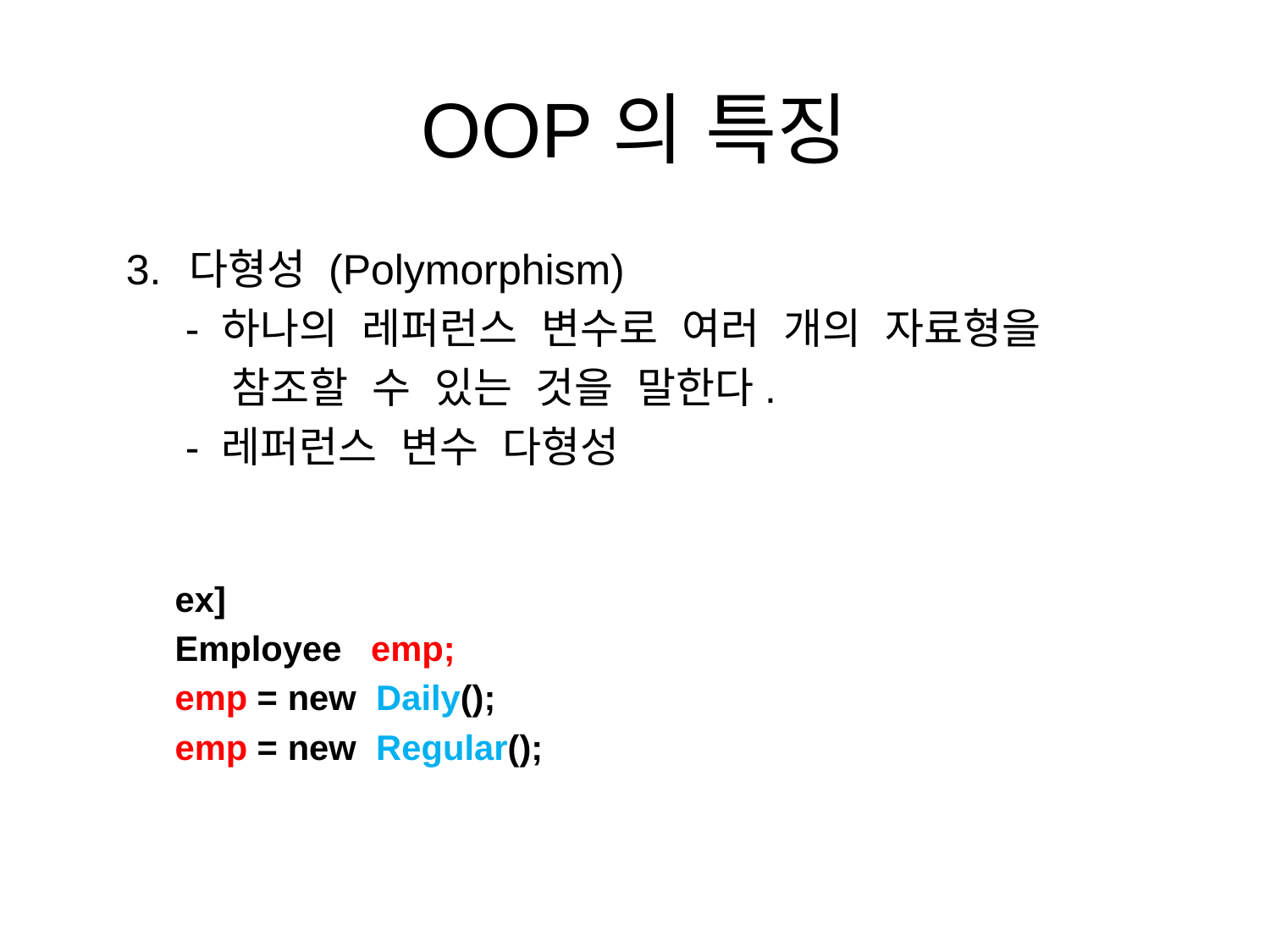

# OOP의 특징
다형성 (Polymorphism)
     - 하나의  레퍼런스  변수로  여러  개의  자료형을
        참조할  수  있는  것을  말한다.
     - 레퍼런스  변수  다형성

     ex]
     Employee   emp;
     emp = new  Daily();
     emp = new  Regular();